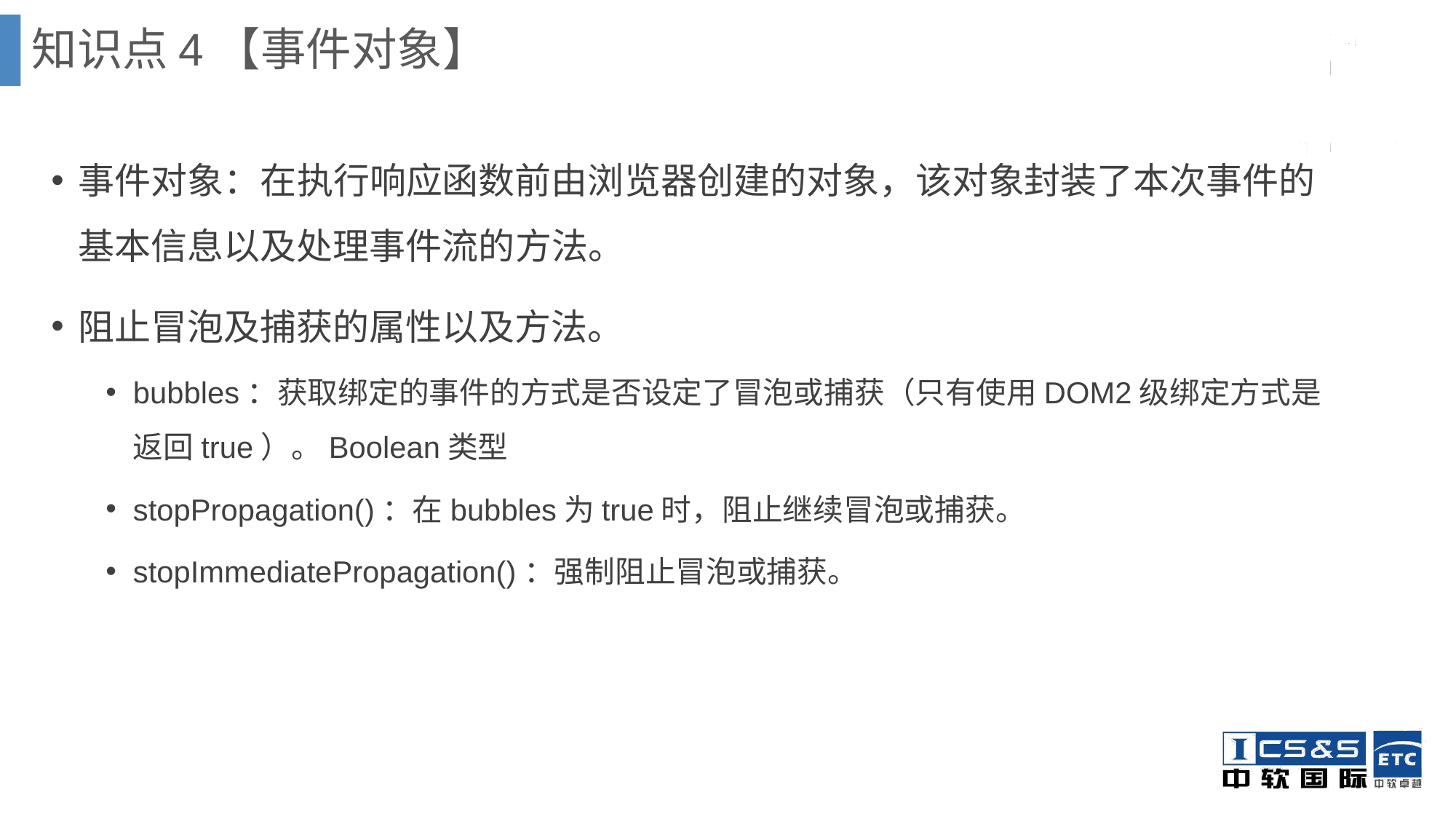

知识点4【事件对象】
事件对象：在执行响应函数前由浏览器创建的对象，该对象封装了本次事件的基本信息以及处理事件流的方法。
阻止冒泡及捕获的属性以及方法。
bubbles：获取绑定的事件的方式是否设定了冒泡或捕获（只有使用DOM2级绑定方式是返回true）。Boolean类型
stopPropagation()：在bubbles为true时，阻止继续冒泡或捕获。
stopImmediatePropagation()：强制阻止冒泡或捕获。